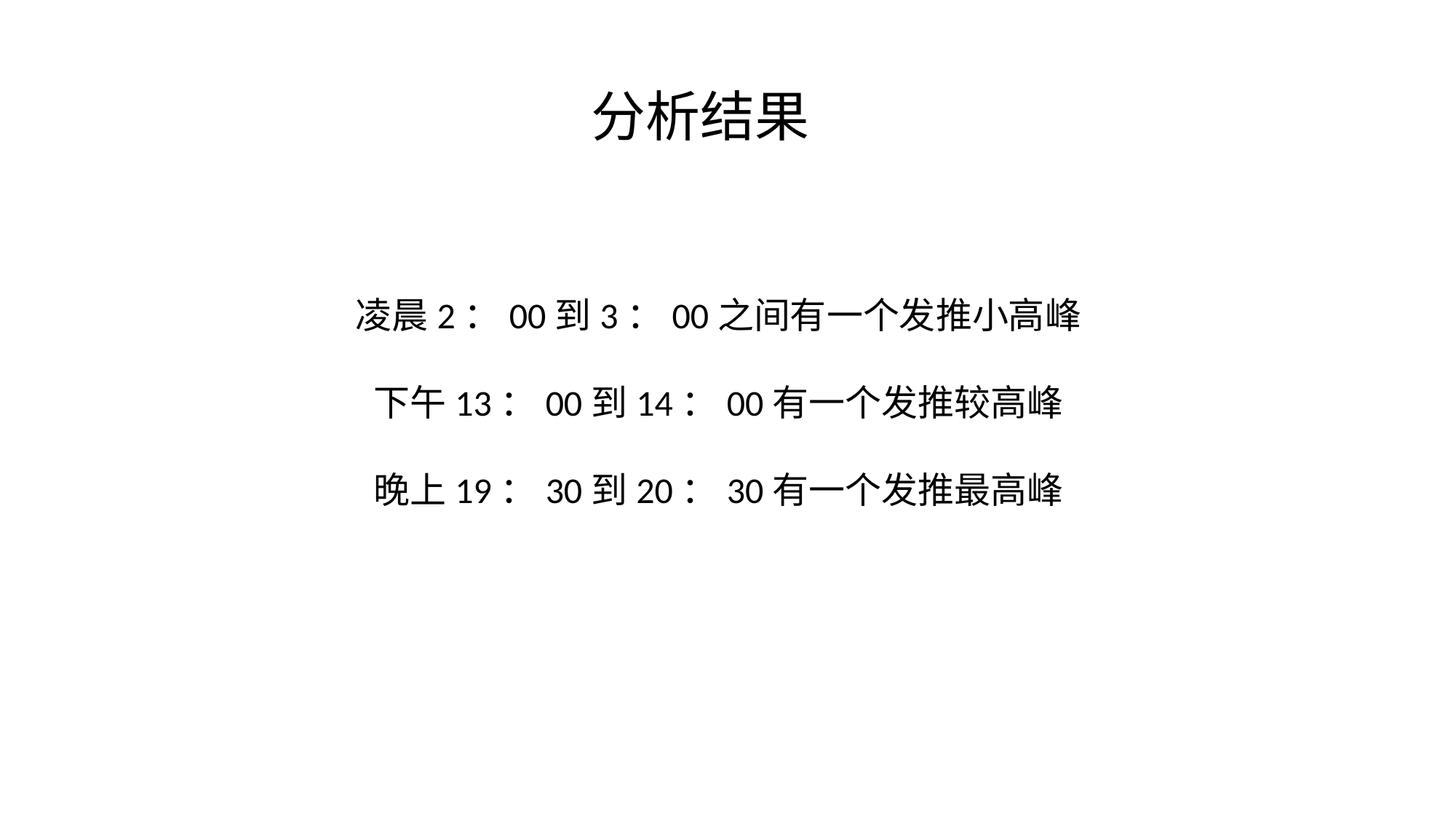

分析结果
凌晨2：00到3：00之间有一个发推小高峰

下午13：00到14：00有一个发推较高峰

晚上19：30到20：30有一个发推最高峰